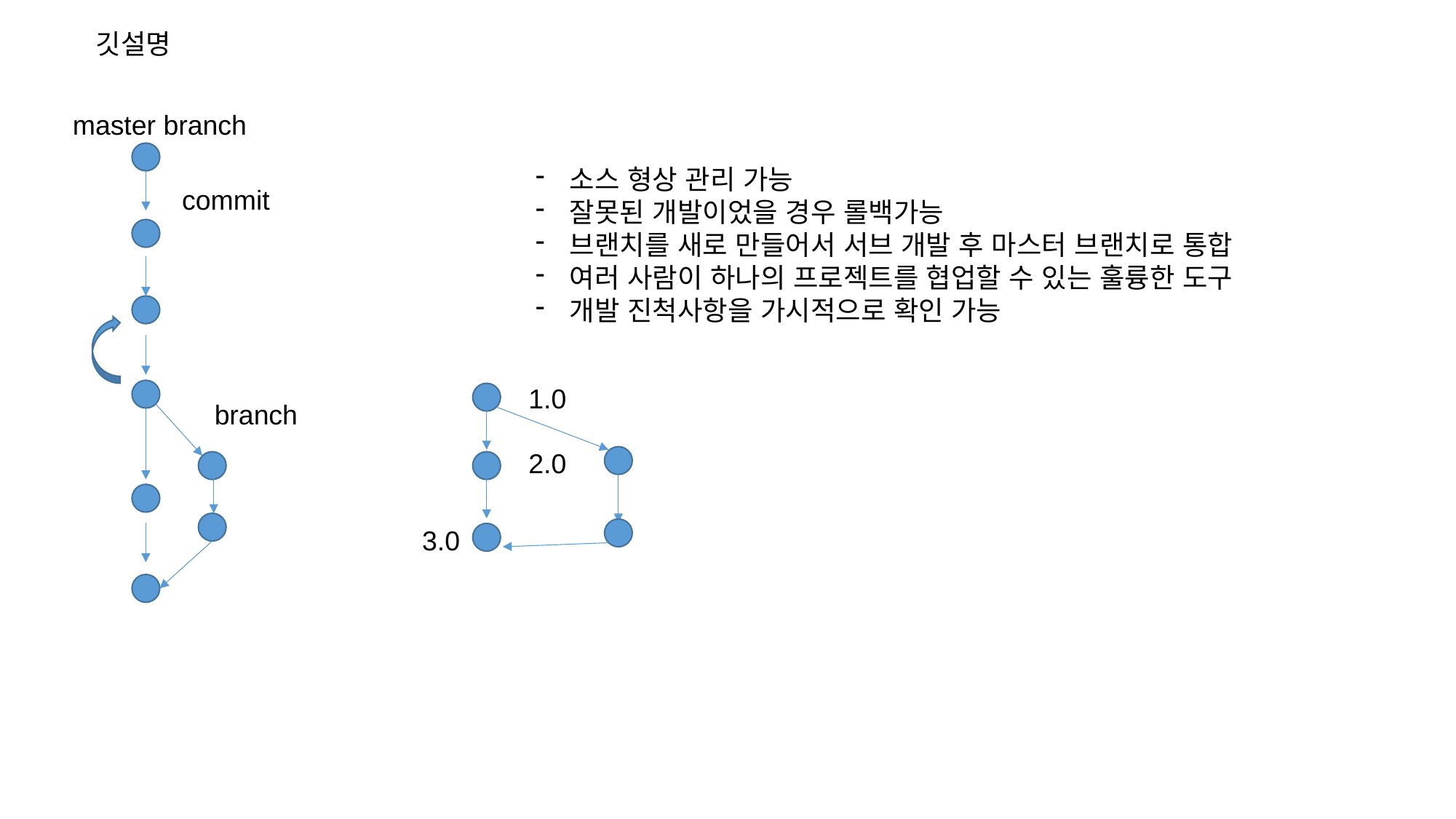

깃설명
master branch

소스 형상 관리 가능
잘못된 개발이었을 경우 롤백가능
브랜치를 새로 만들어서 서브 개발 후 마스터 브랜치로 통합
여러 사람이 하나의 프로젝트를 협업할 수 있는 훌륭한 도구
개발 진척사항을 가시적으로 확인 가능
commit

1.0

branch
2.0

3.0